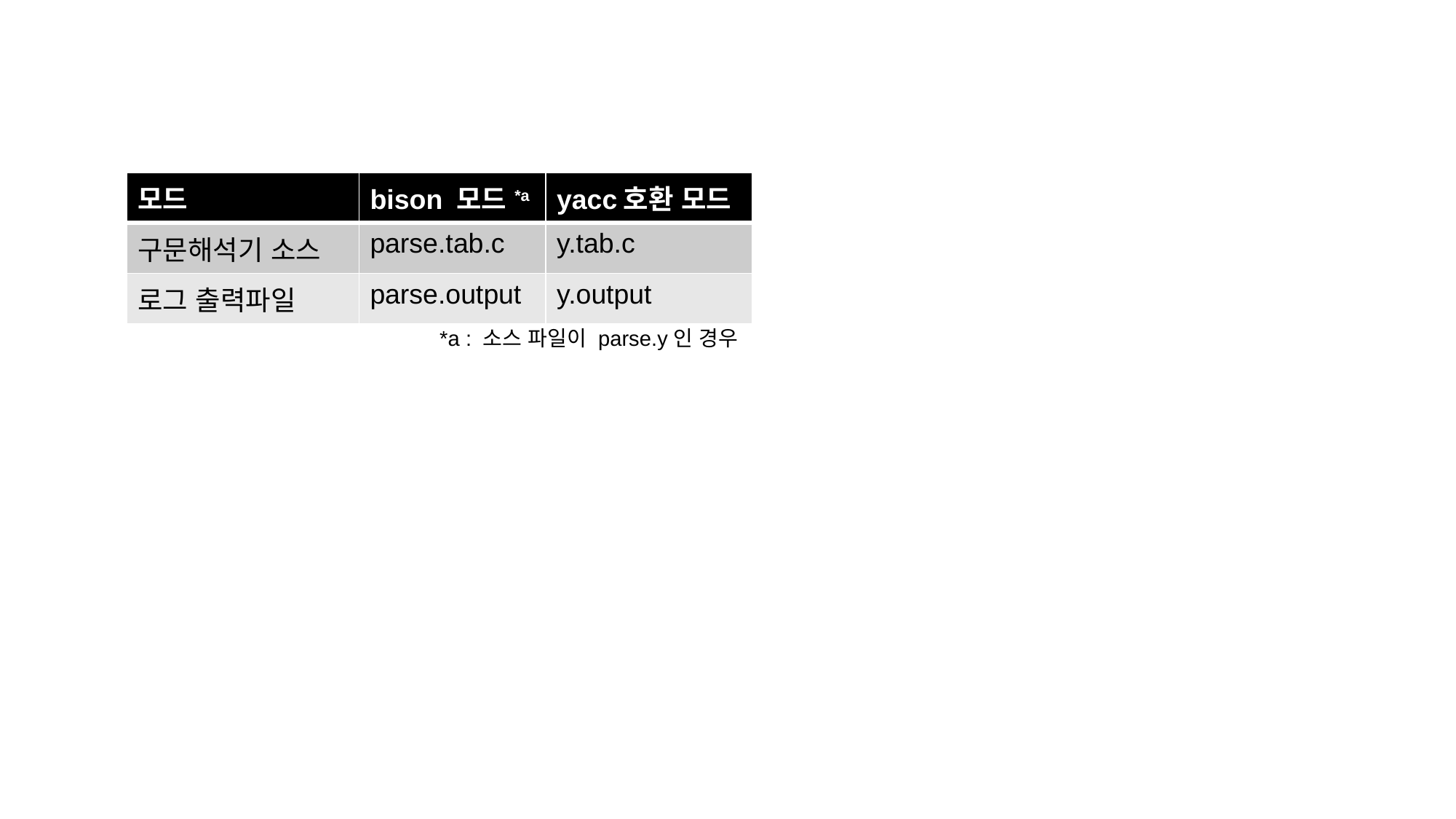

| 모드 | bison 모드\*a | yacc호환 모드 |
| --- | --- | --- |
| 구문해석기 소스 | parse.tab.c | y.tab.c |
| 로그 출력파일 | parse.output | y.output |
*a : 소스 파일이 parse.y인 경우